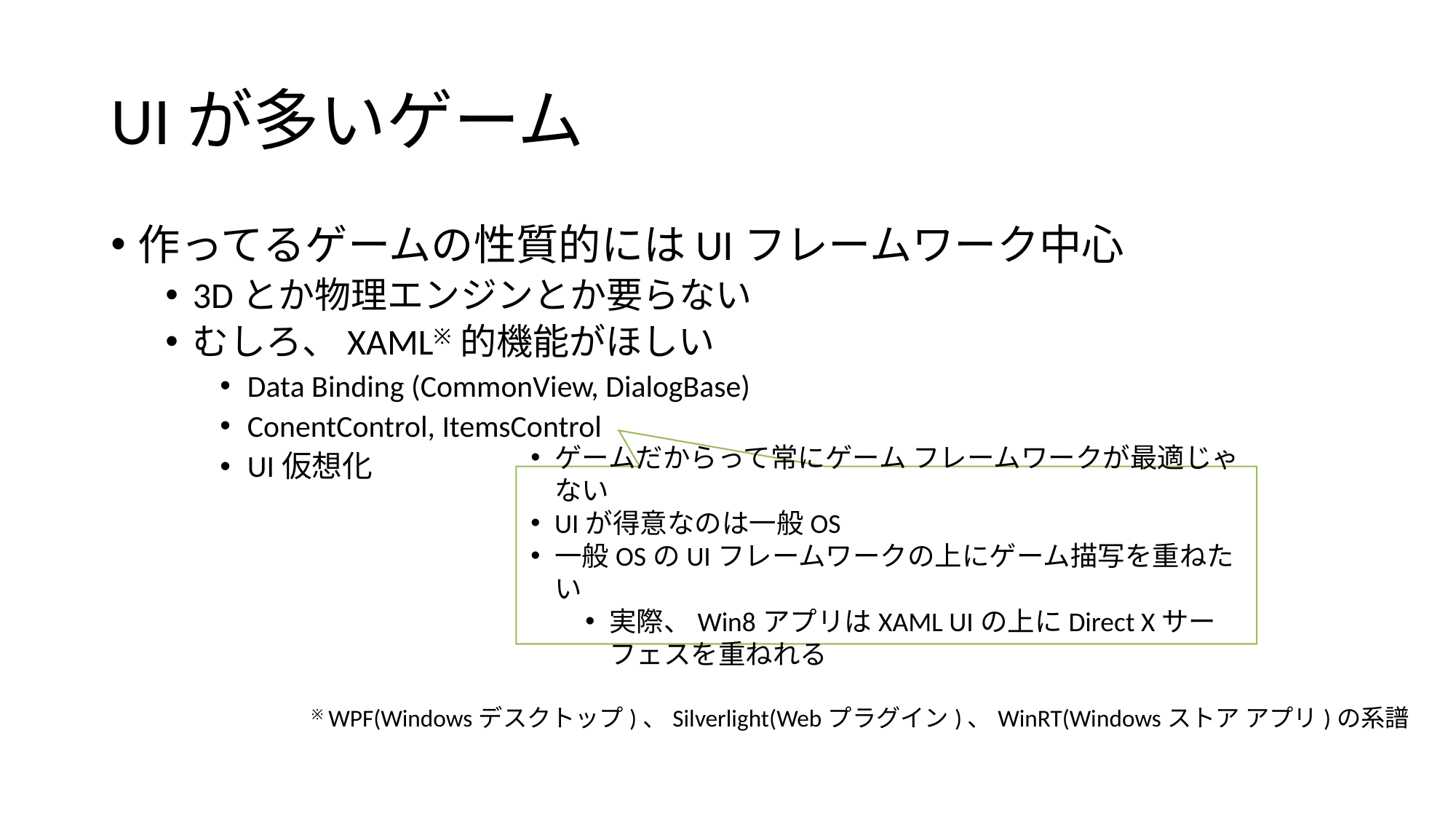

# UIが多いゲーム
作ってるゲームの性質的にはUIフレームワーク中心
3Dとか物理エンジンとか要らない
むしろ、XAML※的機能がほしい
Data Binding (CommonView, DialogBase)
ConentControl, ItemsControl
UI仮想化
ゲームだからって常にゲーム フレームワークが最適じゃない
UIが得意なのは一般OS
一般OSのUIフレームワークの上にゲーム描写を重ねたい
実際、Win8アプリはXAML UIの上にDirect Xサーフェスを重ねれる
※ WPF(Windowsデスクトップ)、Silverlight(Webプラグイン)、WinRT(Windowsストア アプリ)の系譜